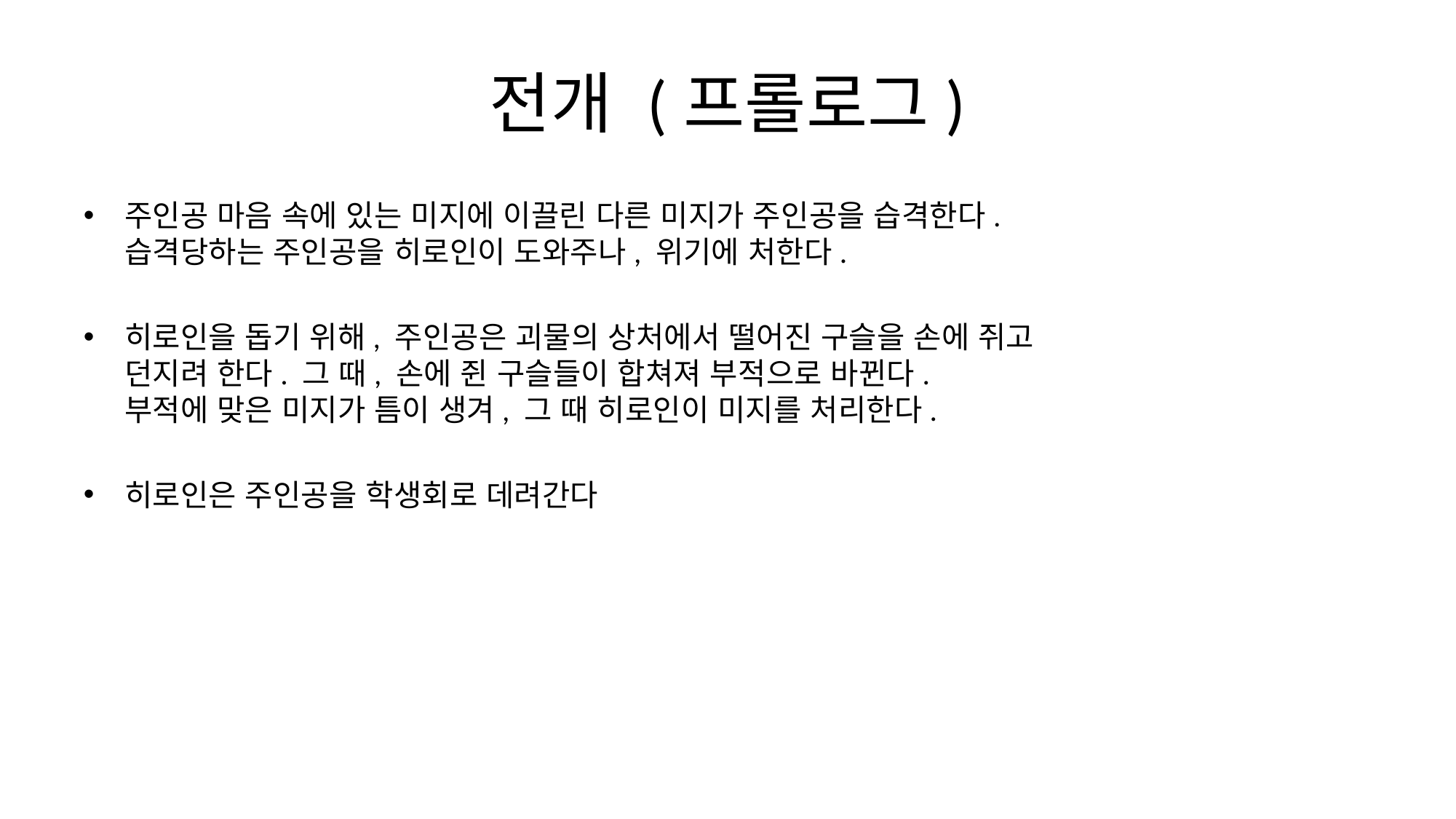

# 전개 (프롤로그)
주인공 마음 속에 있는 미지에 이끌린 다른 미지가 주인공을 습격한다.
습격당하는 주인공을 히로인이 도와주나, 위기에 처한다.

히로인을 돕기 위해, 주인공은 괴물의 상처에서 떨어진 구슬을 손에 쥐고
던지려 한다. 그 때, 손에 쥔 구슬들이 합쳐져 부적으로 바뀐다.
부적에 맞은 미지가 틈이 생겨, 그 때 히로인이 미지를 처리한다.

히로인은 주인공을 학생회로 데려간다